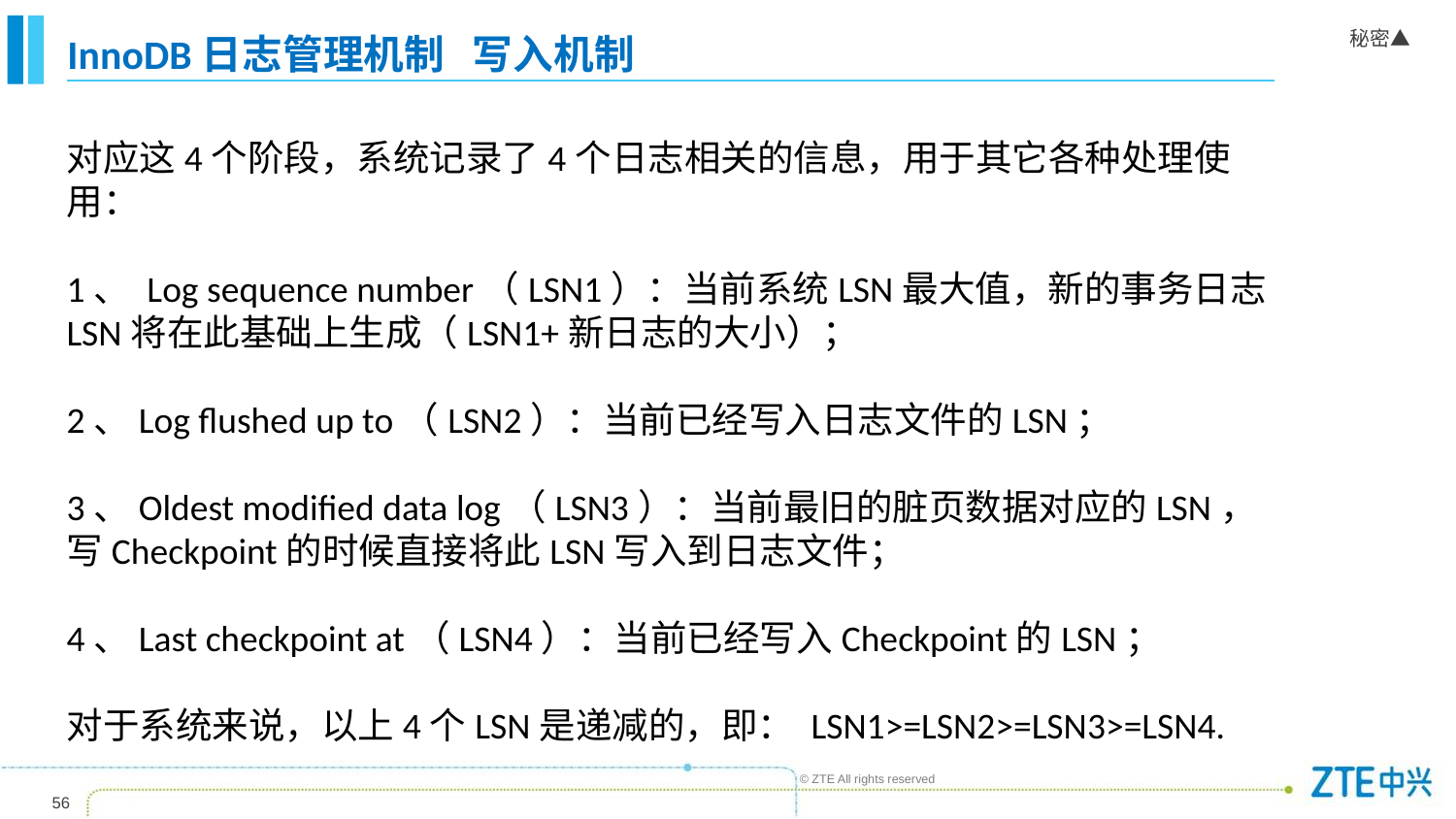

# InnoDB日志管理机制   写入机制
对应这4个阶段，系统记录了4个日志相关的信息，用于其它各种处理使用：

1、 Log sequence number（LSN1）：当前系统LSN最大值，新的事务日志LSN将在此基础上生成（LSN1+新日志的大小）；

2、Log flushed up to（LSN2）：当前已经写入日志文件的LSN；

3、Oldest modified data log（LSN3）：当前最旧的脏页数据对应的LSN，写Checkpoint的时候直接将此LSN写入到日志文件；

4、Last checkpoint at（LSN4）：当前已经写入Checkpoint的LSN；

对于系统来说，以上4个LSN是递减的，即： LSN1>=LSN2>=LSN3>=LSN4.